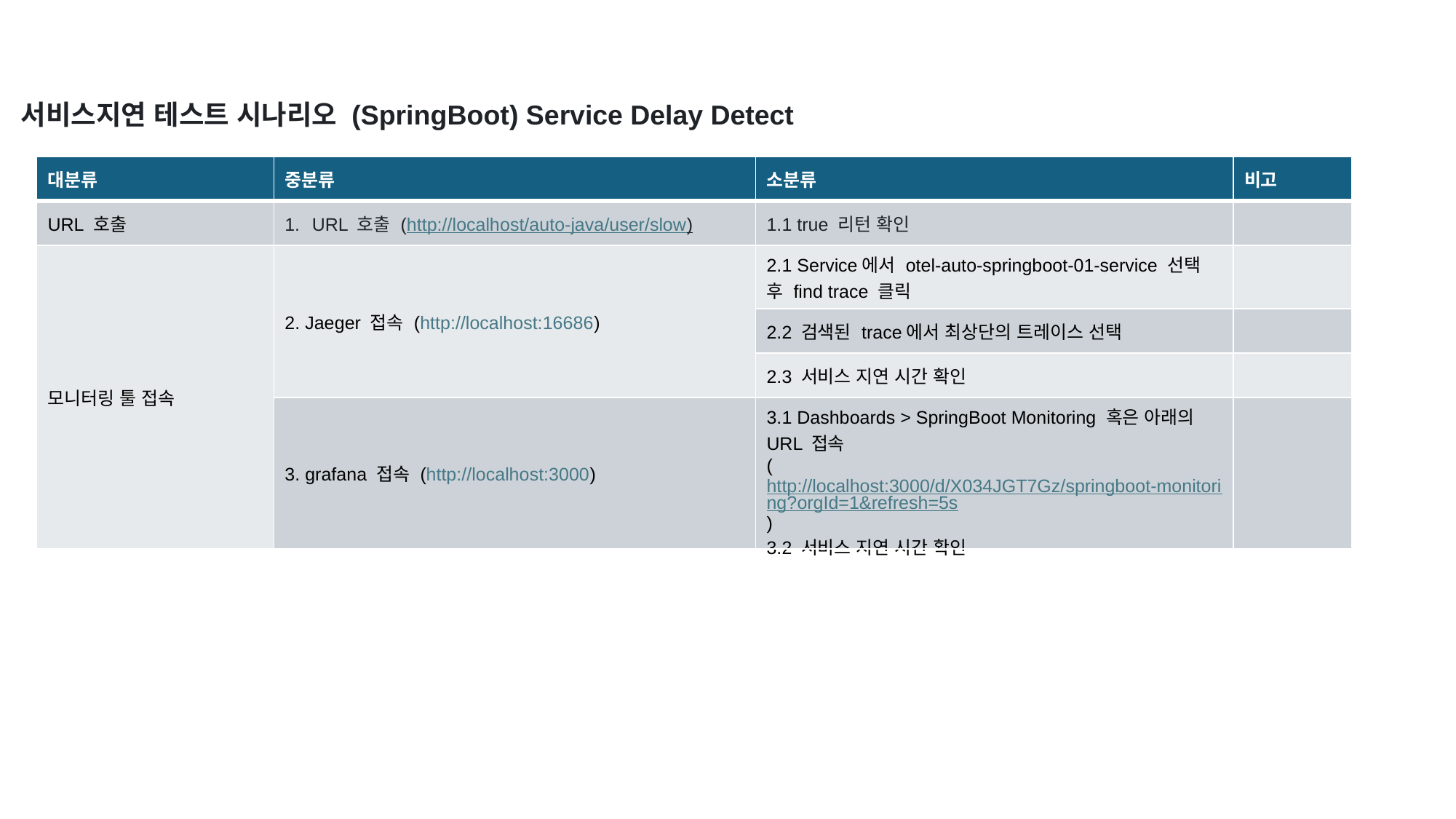

서비스지연 테스트 시나리오 (SpringBoot) Service Delay Detect
| 대분류 | 중분류 | 소분류 | 비고 |
| --- | --- | --- | --- |
| URL 호출 | URL 호출 (http://localhost/auto-java/user/slow) | 1.1 true 리턴 확인 |  |
| 모니터링 툴 접속 | 2. Jaeger 접속 (http://localhost:16686) | 2.1 Service에서 otel-auto-springboot-01-service 선택 후 find trace 클릭 |  |
|  |  | 2.2 검색된 trace에서 최상단의 트레이스 선택 |  |
|  |  | 2.3 서비스 지연 시간 확인 |  |
|  | 3. grafana 접속 (http://localhost:3000) | 3.1 Dashboards > SpringBoot Monitoring 혹은 아래의 URL 접속 (http://localhost:3000/d/X034JGT7Gz/springboot-monitoring?orgId=1&refresh=5s) 3.2 서비스 지연 시간 확인 |  |